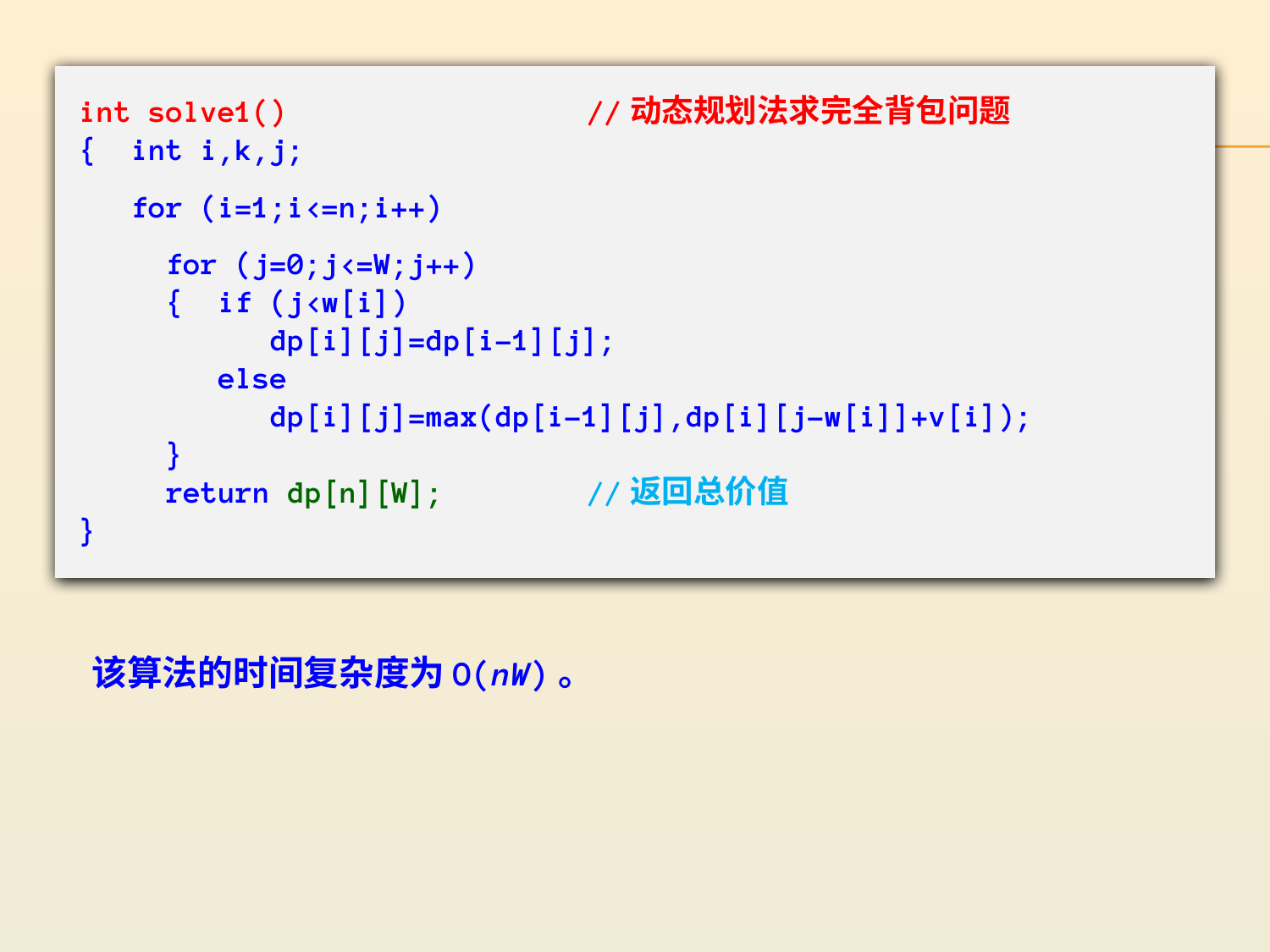

int solve1()			//动态规划法求完全背包问题
{  int i,k,j;
   for (i=1;i<=n;i++)
     for (j=0;j<=W;j++)
     {  if (j<w[i])
           dp[i][j]=dp[i-1][j];
        else
           dp[i][j]=max(dp[i-1][j],dp[i][j-w[i]]+v[i]);
     }
     return dp[n][W];		//返回总价值
}
该算法的时间复杂度为O(nW)。